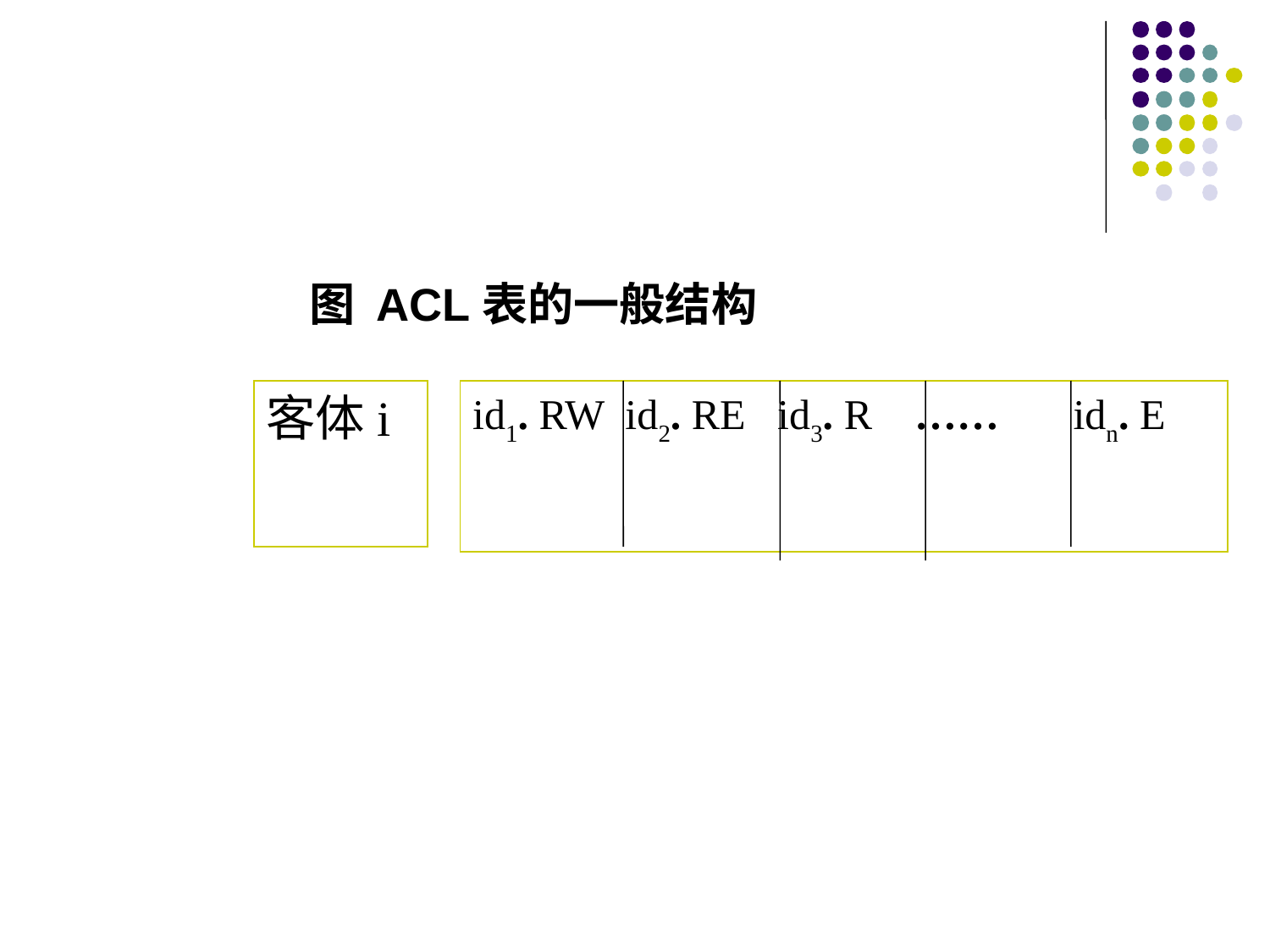

# 图 ACL表的一般结构
客体i

id1. RW  id2. RE   id3. R    ……       idn. E